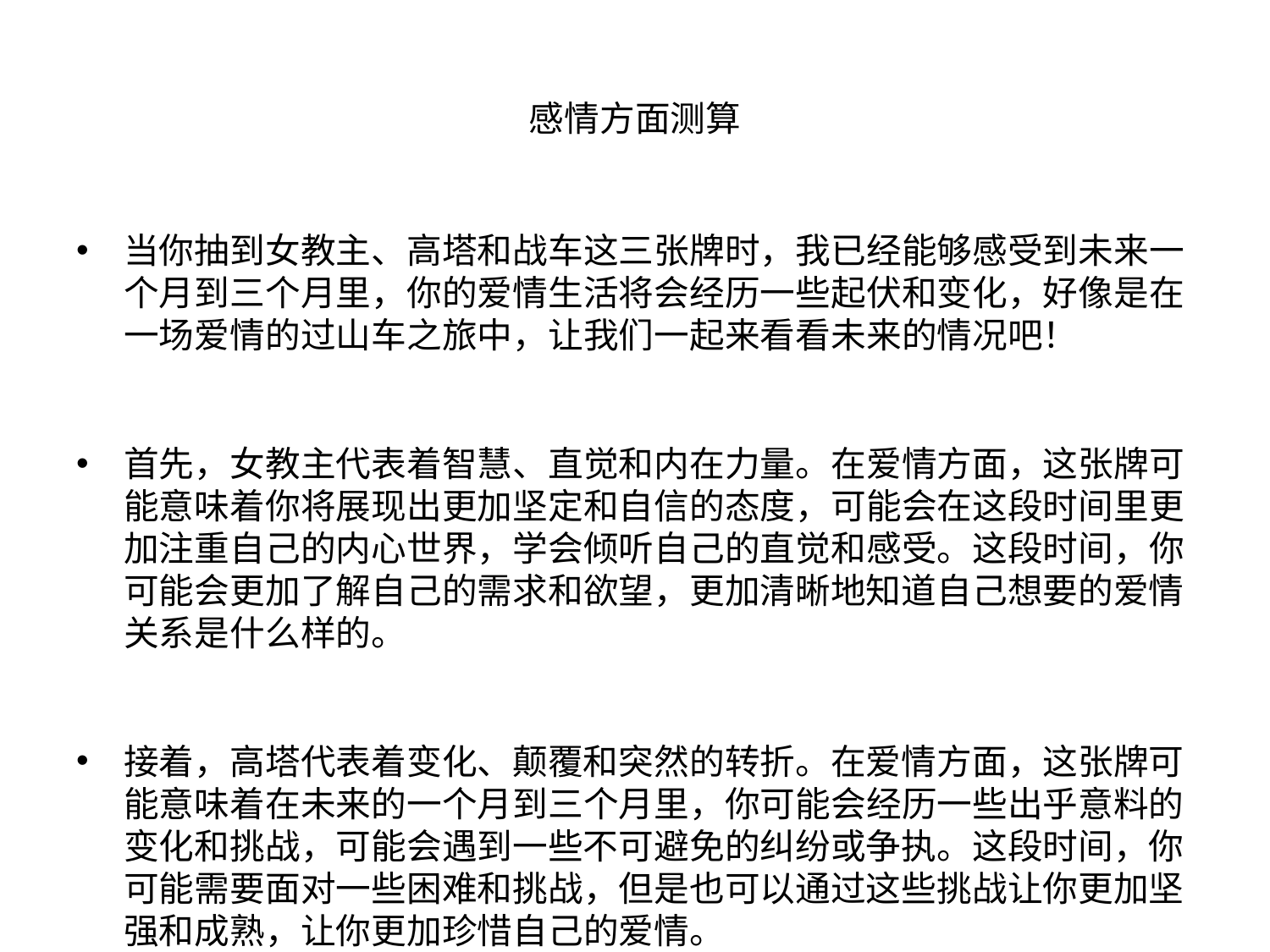

# 感情方面测算
当你抽到女教主、高塔和战车这三张牌时，我已经能够感受到未来一个月到三个月里，你的爱情生活将会经历一些起伏和变化，好像是在一场爱情的过山车之旅中，让我们一起来看看未来的情况吧！

首先，女教主代表着智慧、直觉和内在力量。在爱情方面，这张牌可能意味着你将展现出更加坚定和自信的态度，可能会在这段时间里更加注重自己的内心世界，学会倾听自己的直觉和感受。这段时间，你可能会更加了解自己的需求和欲望，更加清晰地知道自己想要的爱情关系是什么样的。

接着，高塔代表着变化、颠覆和突然的转折。在爱情方面，这张牌可能意味着在未来的一个月到三个月里，你可能会经历一些出乎意料的变化和挑战，可能会遇到一些不可避免的纠纷或争执。这段时间，你可能需要面对一些困难和挑战，但是也可以通过这些挑战让你更加坚强和成熟，让你更加珍惜自己的爱情。

最后，战车代表着胜利、决断和追求目标。在爱情方面，这张牌可能意味着在未来一个月到三个月里，你可能会迎来一段新的恋情或者关系，可能会有更加积极主动地追求自己的爱情目标。这段时间，你可能会感受到更加强烈的决心和勇气，让你敢于为自己的爱情而奋斗，不怕困难和失败，直面挑战。

综合这三张牌的寓意，我想说的是，未来一个月到三个月里，你可能会经历一些内心的变化和挑战，但是也会在爱情的道路上迎来新的机遇和可能性。记住保持积极的态度，相信自己的直觉和内在力量，勇敢地面对困难和挑战，勇敢地追求自己想要的爱情。愿你在这段爱情的过山车之旅中，收获到真正属于自己的幸福和喜悦！